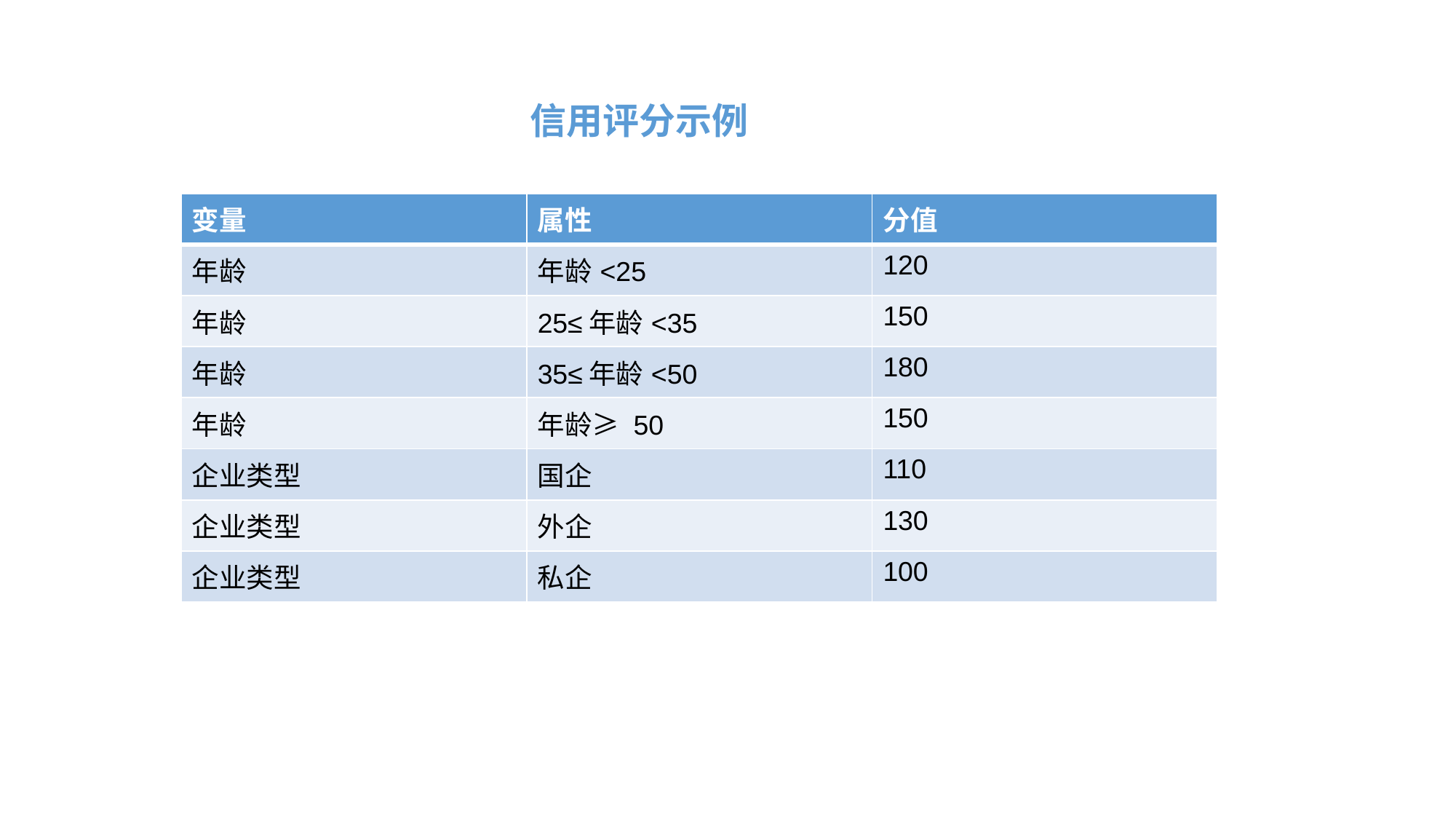

信用评分示例
| 变量 | 属性 | 分值 |
| --- | --- | --- |
| 年龄 | 年龄<25 | 120 |
| 年龄 | 25≤年龄<35 | 150 |
| 年龄 | 35≤年龄<50 | 180 |
| 年龄 | 年龄≥ 50 | 150 |
| 企业类型 | 国企 | 110 |
| 企业类型 | 外企 | 130 |
| 企业类型 | 私企 | 100 |